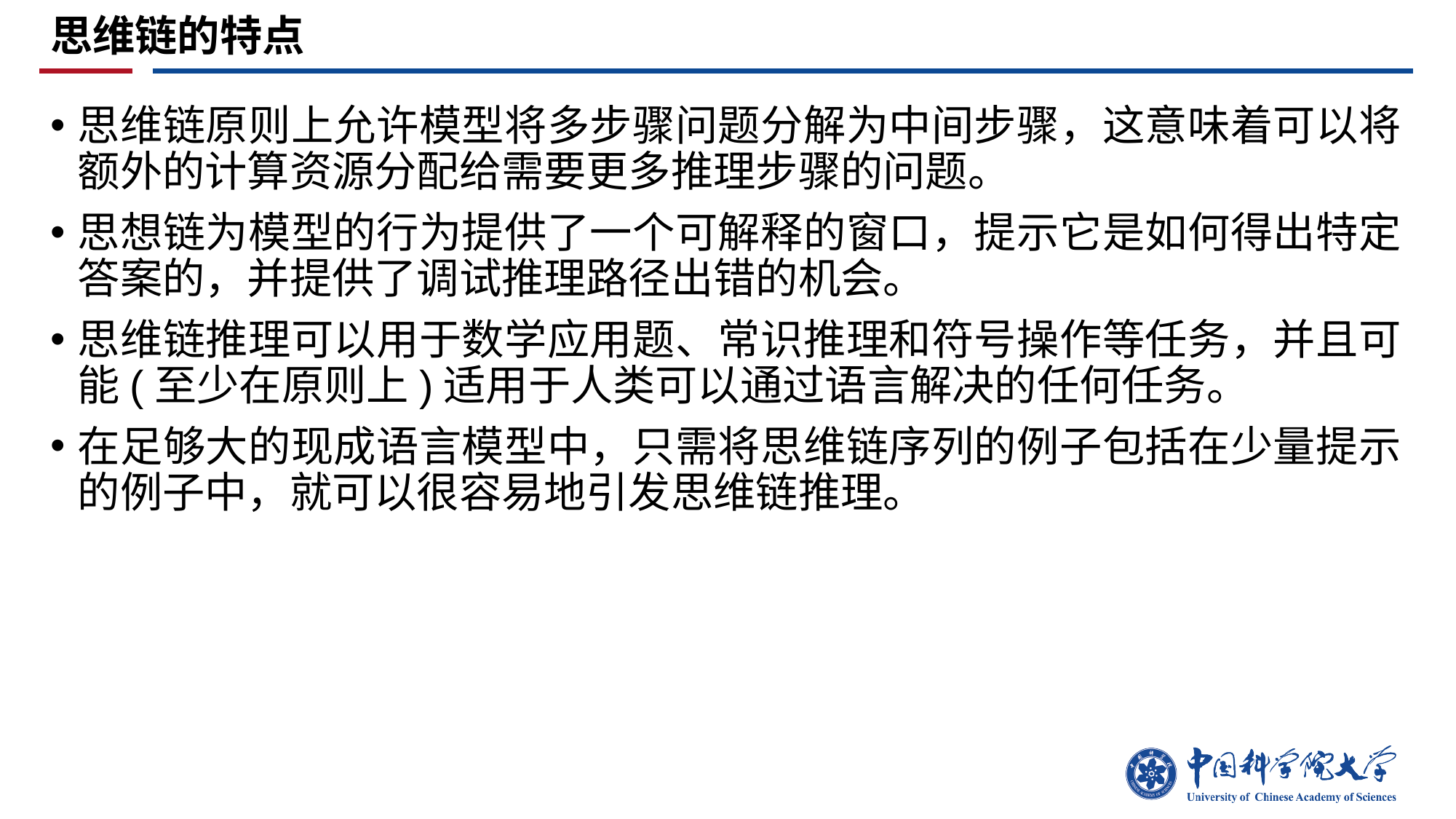

# 思维链的特点
思维链原则上允许模型将多步骤问题分解为中间步骤，这意味着可以将额外的计算资源分配给需要更多推理步骤的问题。
思想链为模型的行为提供了一个可解释的窗口，提示它是如何得出特定答案的，并提供了调试推理路径出错的机会。
思维链推理可以用于数学应用题、常识推理和符号操作等任务，并且可能(至少在原则上)适用于人类可以通过语言解决的任何任务。
在足够大的现成语言模型中，只需将思维链序列的例子包括在少量提示的例子中，就可以很容易地引发思维链推理。